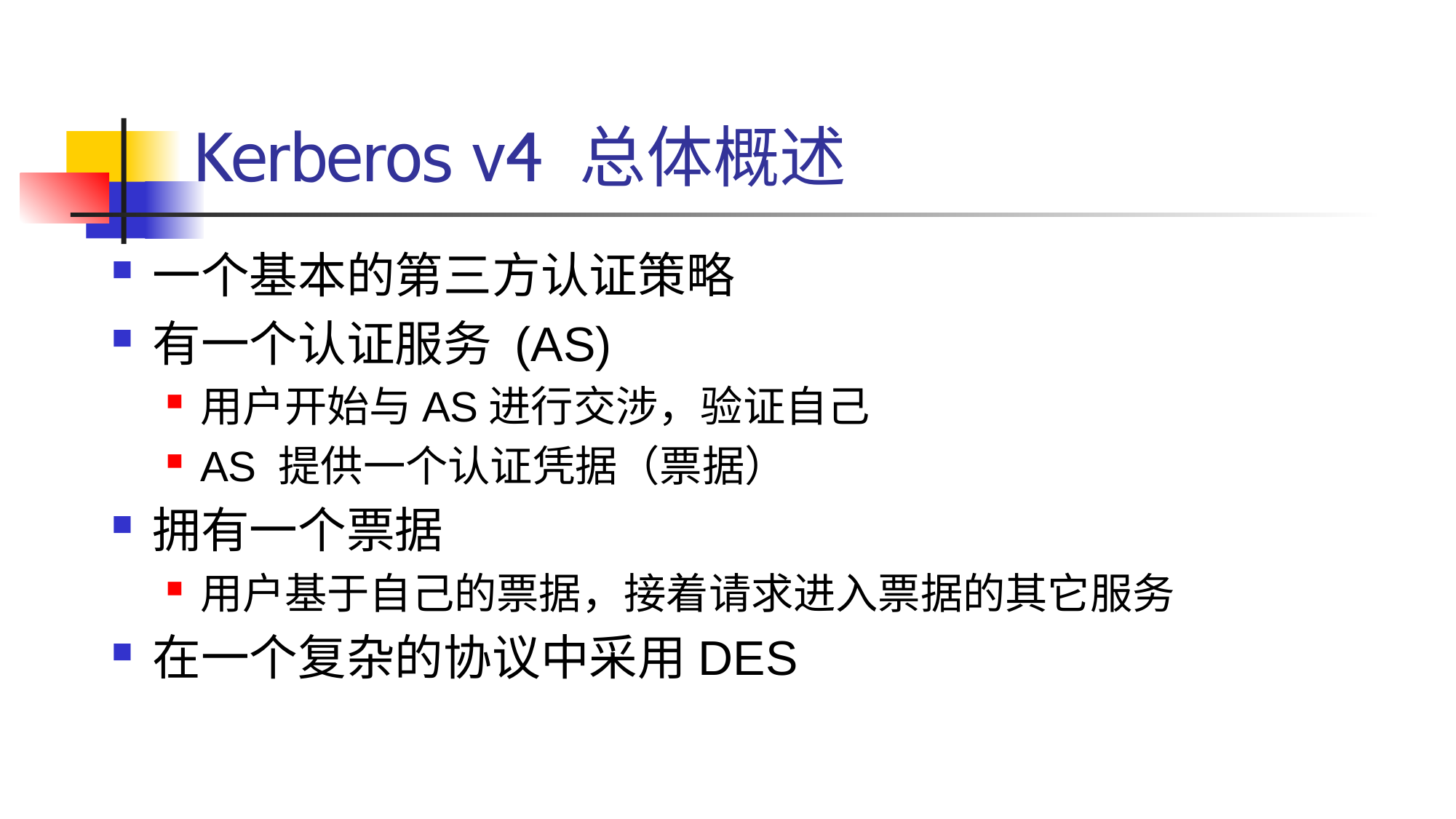

# Kerberos v4 总体概述
一个基本的第三方认证策略
有一个认证服务 (AS)
用户开始与AS进行交涉，验证自己
AS 提供一个认证凭据（票据）
拥有一个票据
用户基于自己的票据，接着请求进入票据的其它服务
在一个复杂的协议中采用DES